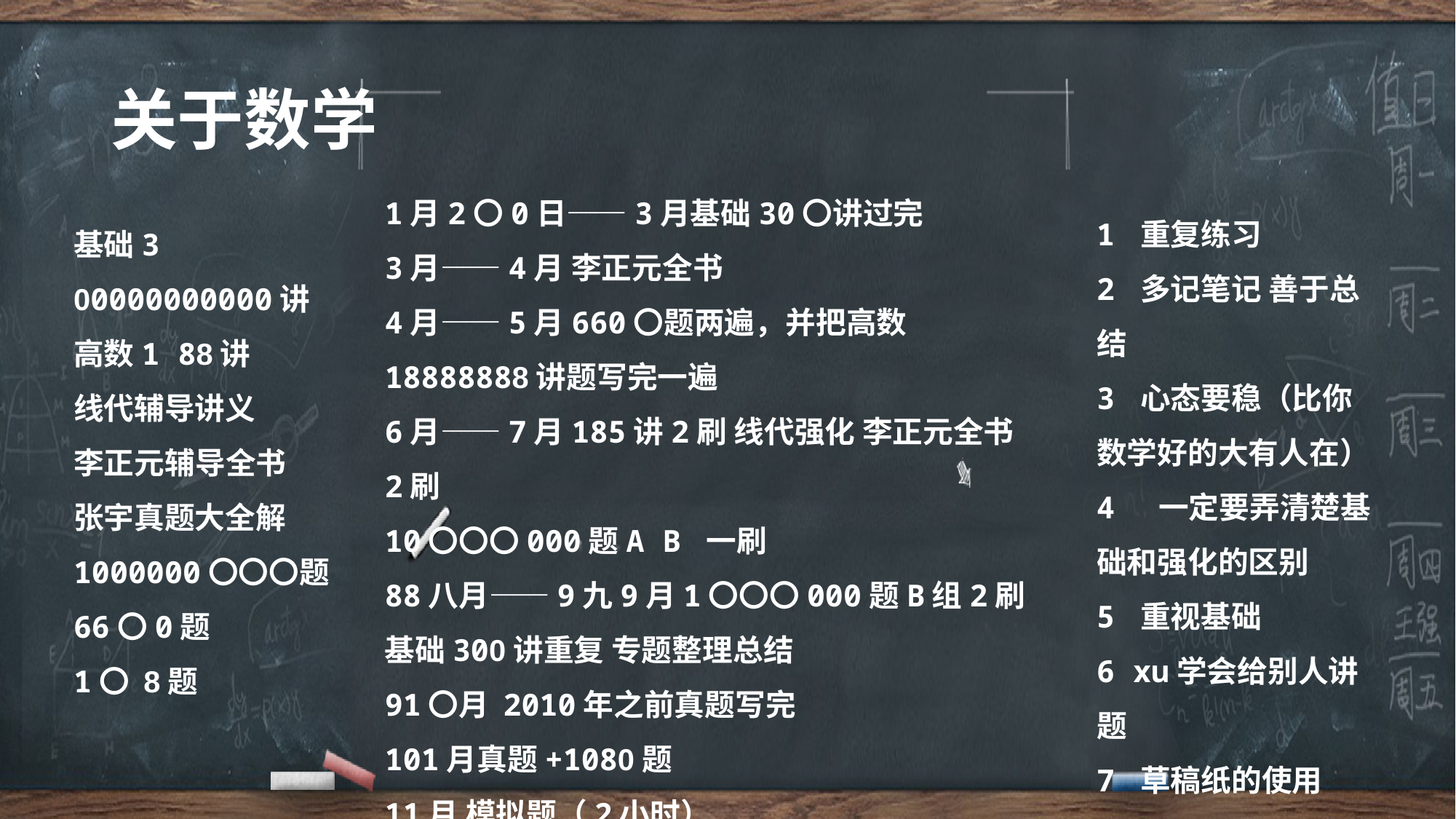

# 关于数学
1月2〇0日——3月基础30〇讲过完
3月——4月 李正元全书
4月——5月660〇题两遍，并把高数18888888讲题写完一遍
6月——7月185讲2刷 线代强化 李正元全书2刷
10〇〇〇000题A B 一刷
88八月——9九9月1〇〇〇000题B组2刷 基础300讲重复 专题整理总结
91〇月 2010年之前真题写完
101月真题+1080题
11月 模拟题（2小时）
1 重复练习
2 多记笔记 善于总结
3 心态要稳（比你数学好的大有人在）
4  一定要弄清楚基础和强化的区别
5 重视基础
6 xu学会给别人讲题
7 草稿纸的使用
基础3 00000000000讲
高数1 88讲
线代辅导讲义
李正元辅导全书
张宇真题大全解
1000000〇〇〇题
66〇0题
1〇 8题